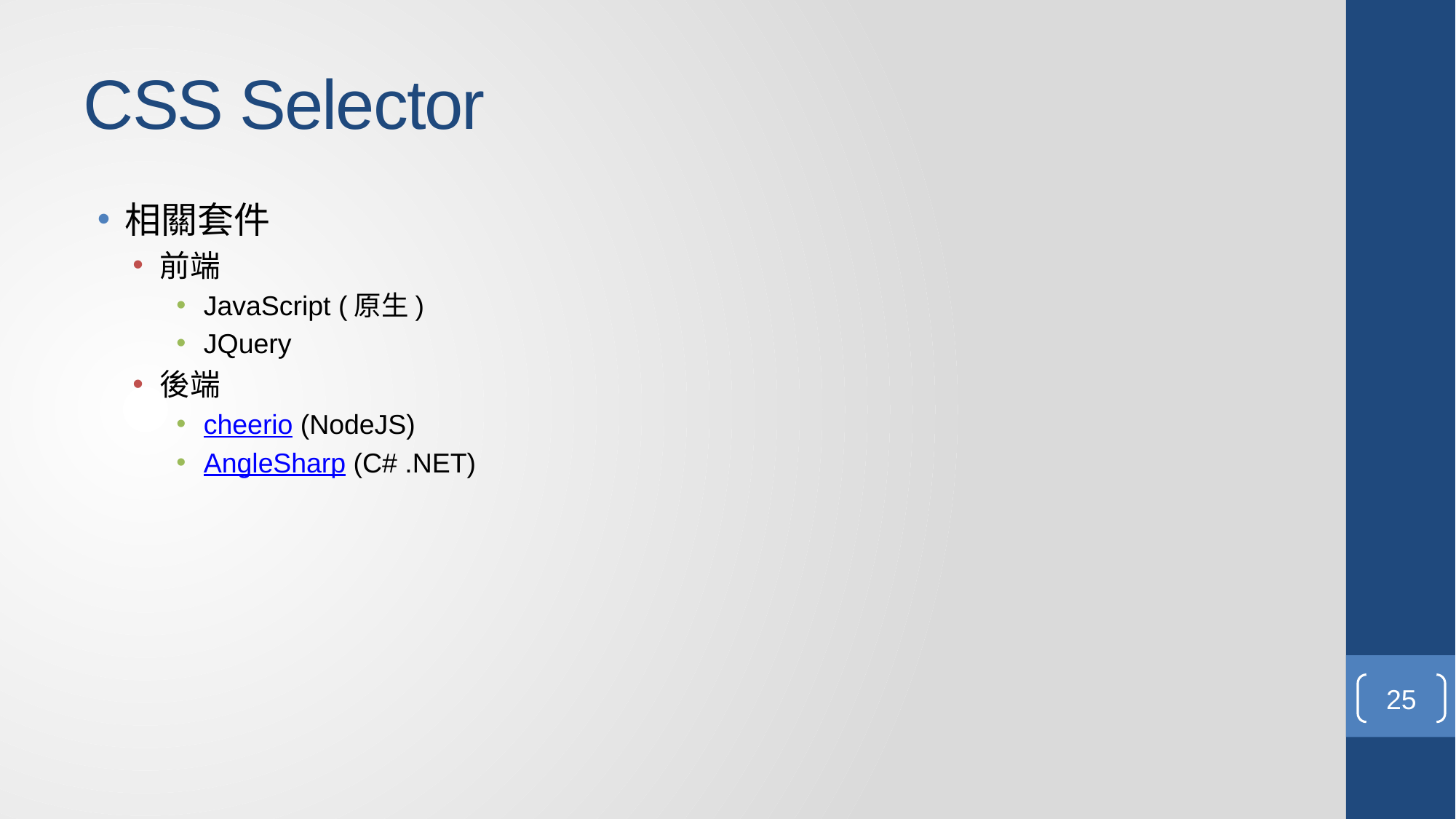

# CSS Selector
相關套件
前端
JavaScript (原生)
JQuery
後端
cheerio (NodeJS)
AngleSharp (C# .NET)
25